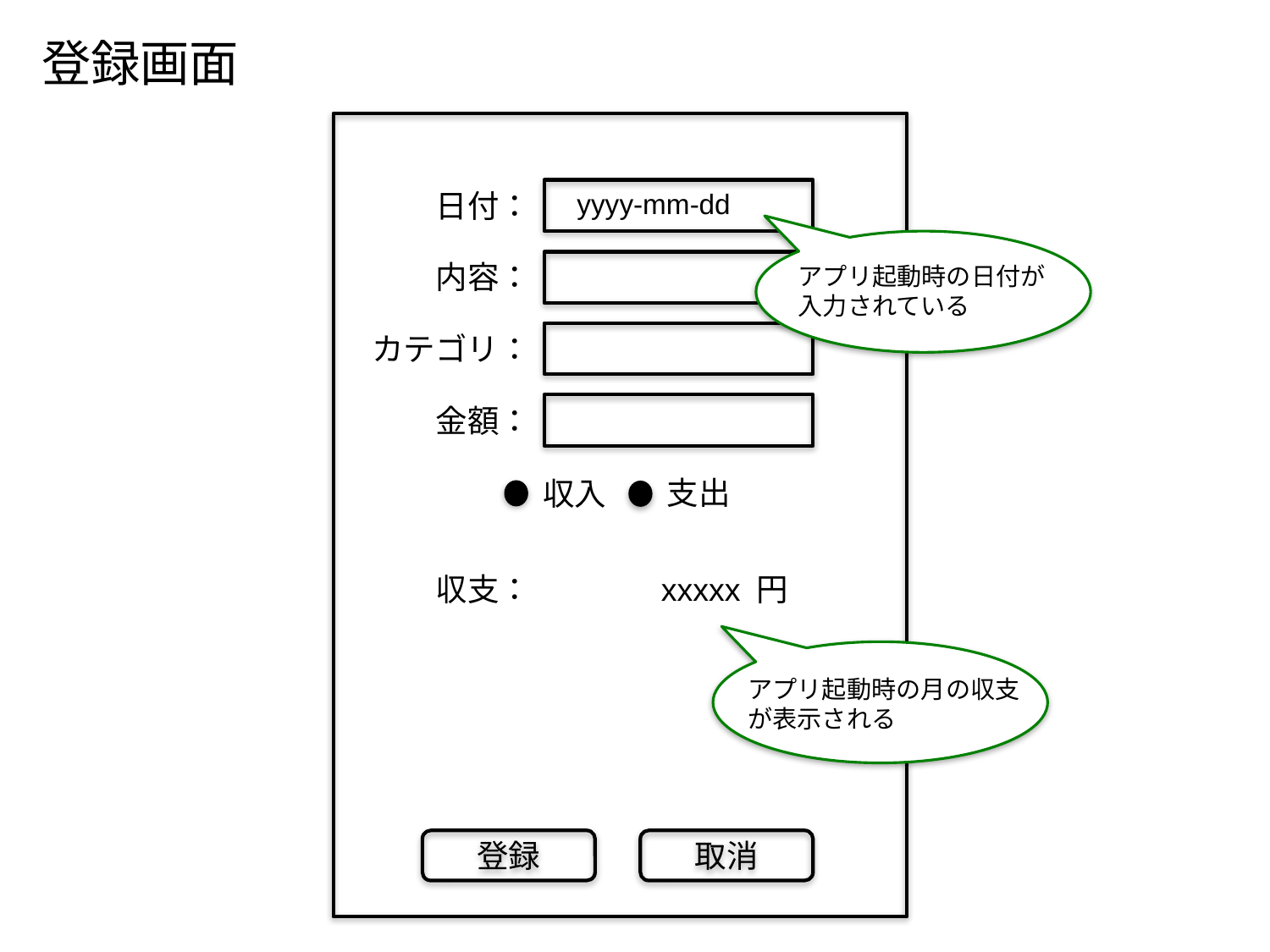

登録画面

日付：

yyyy-mm-dd
内容：

カテゴリ：

金額：

支出
収入

収支：
xxxxx 円
登録
取消

アプリ起動時の日付が
入力されている

アプリ起動時の月の収支
が表示される